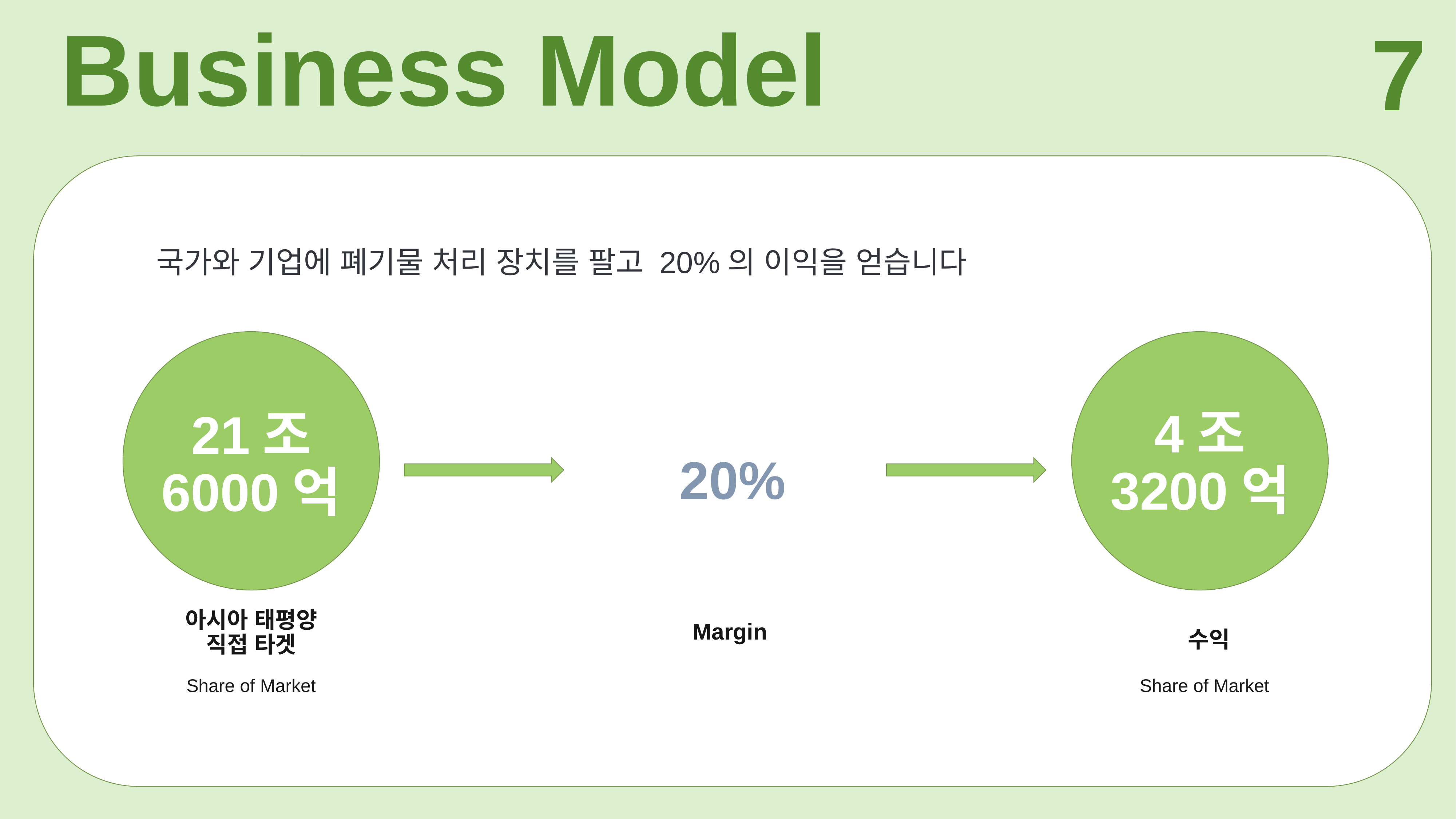

Business Model
7

국가와 기업에 폐기물 처리 장치를 팔고 20%의 이익을 얻습니다

4조
3200억
21조
6000억
20%

아시아 태평양
직접 타겟
Margin
수익
Share of Market
Share of Market